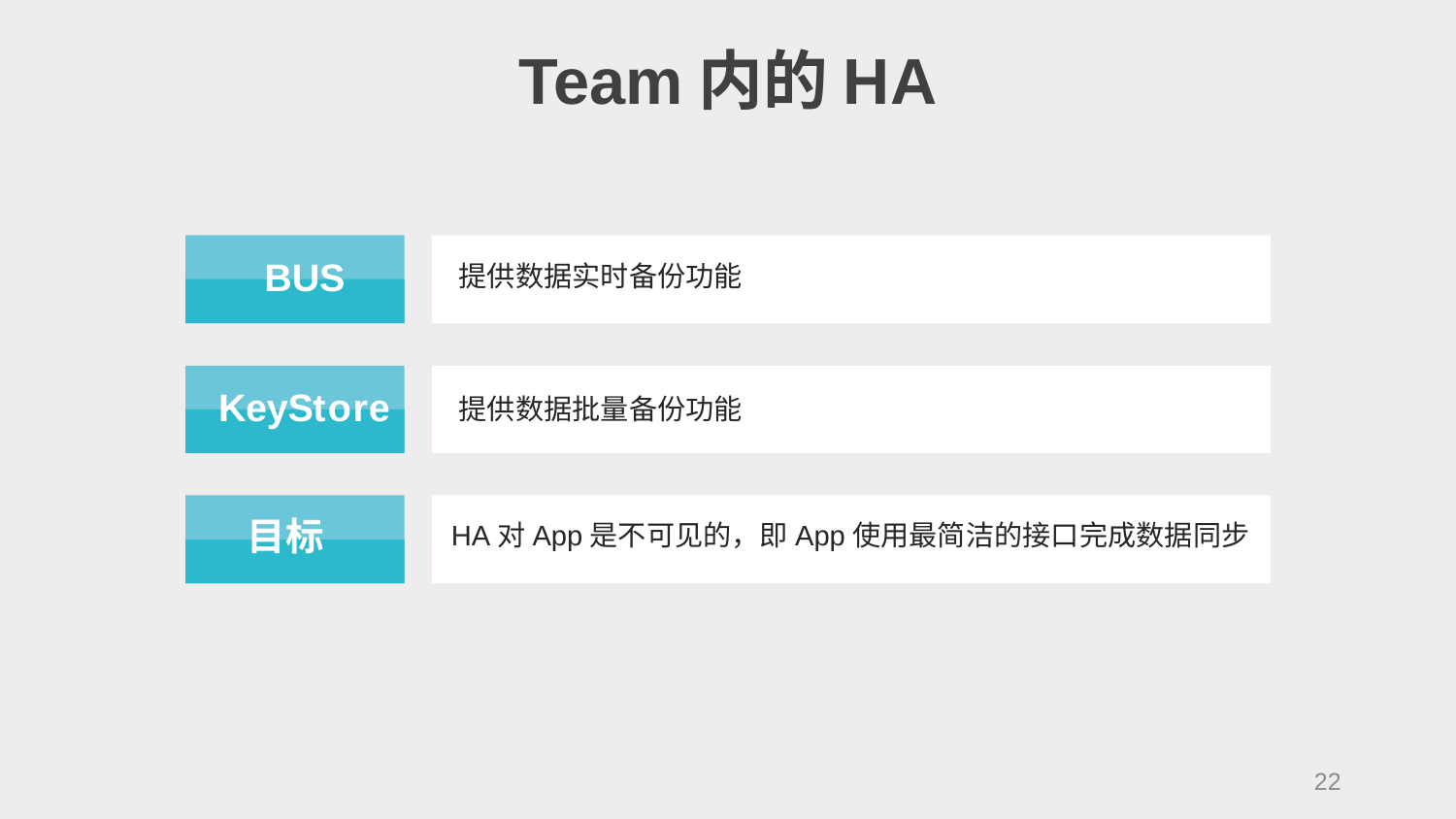

# Team内的HA

BUS
提供数据实时备份功能

K
ey
S
t
o
r
e
提供数据批量备份功能

目标
HA对App是不可见的，即App使用最简洁的接口完成数据同步

22